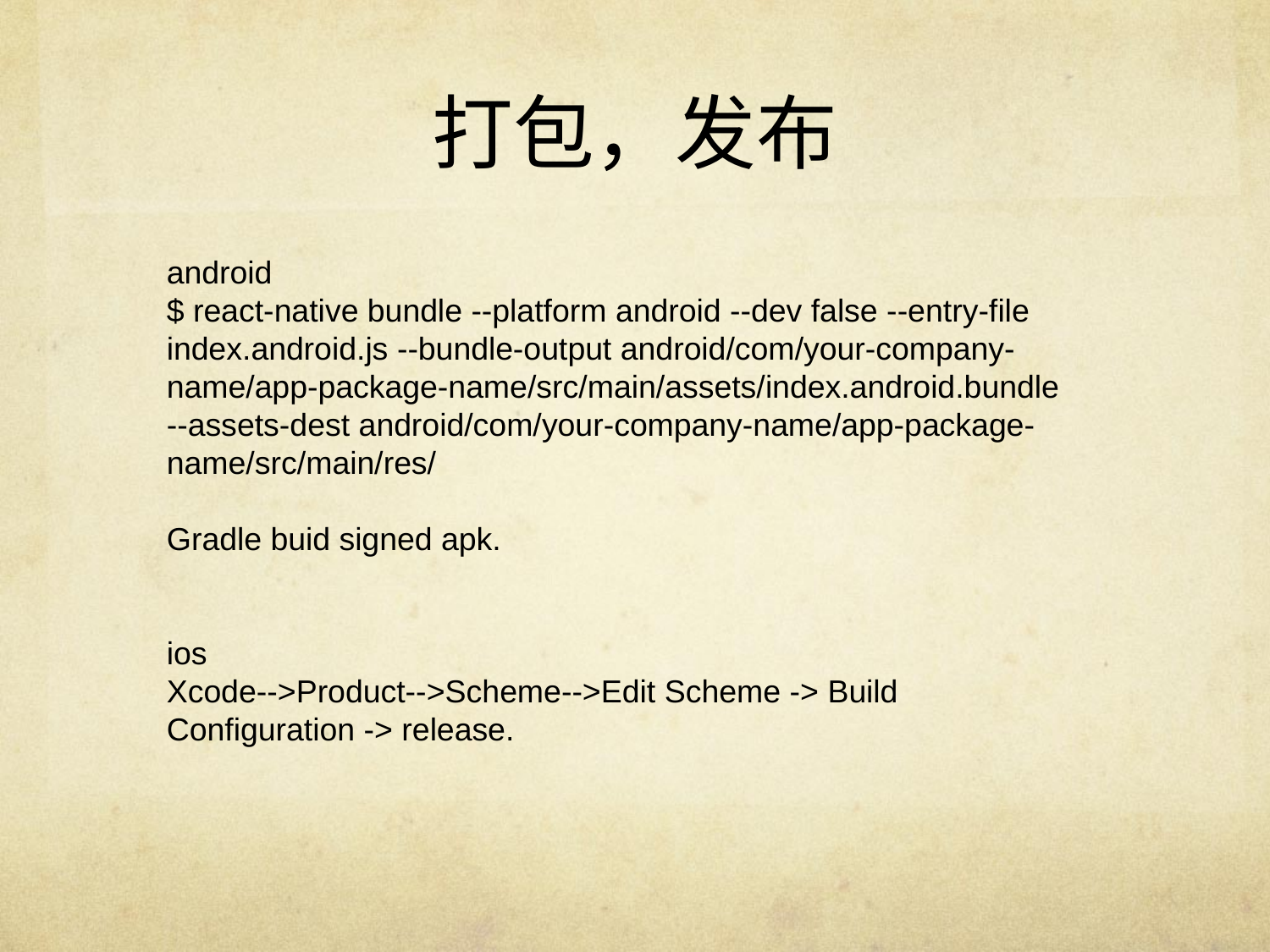

# 打包，发布

android
$ react-native bundle --platform android --dev false --entry-file index.android.js --bundle-output android/com/your-company-name/app-package-name/src/main/assets/index.android.bundle --assets-dest android/com/your-company-name/app-package-name/src/main/res/

Gradle buid signed apk.

ios
Xcode-->Product-->Scheme-->Edit Scheme -> Build Configuration -> release.